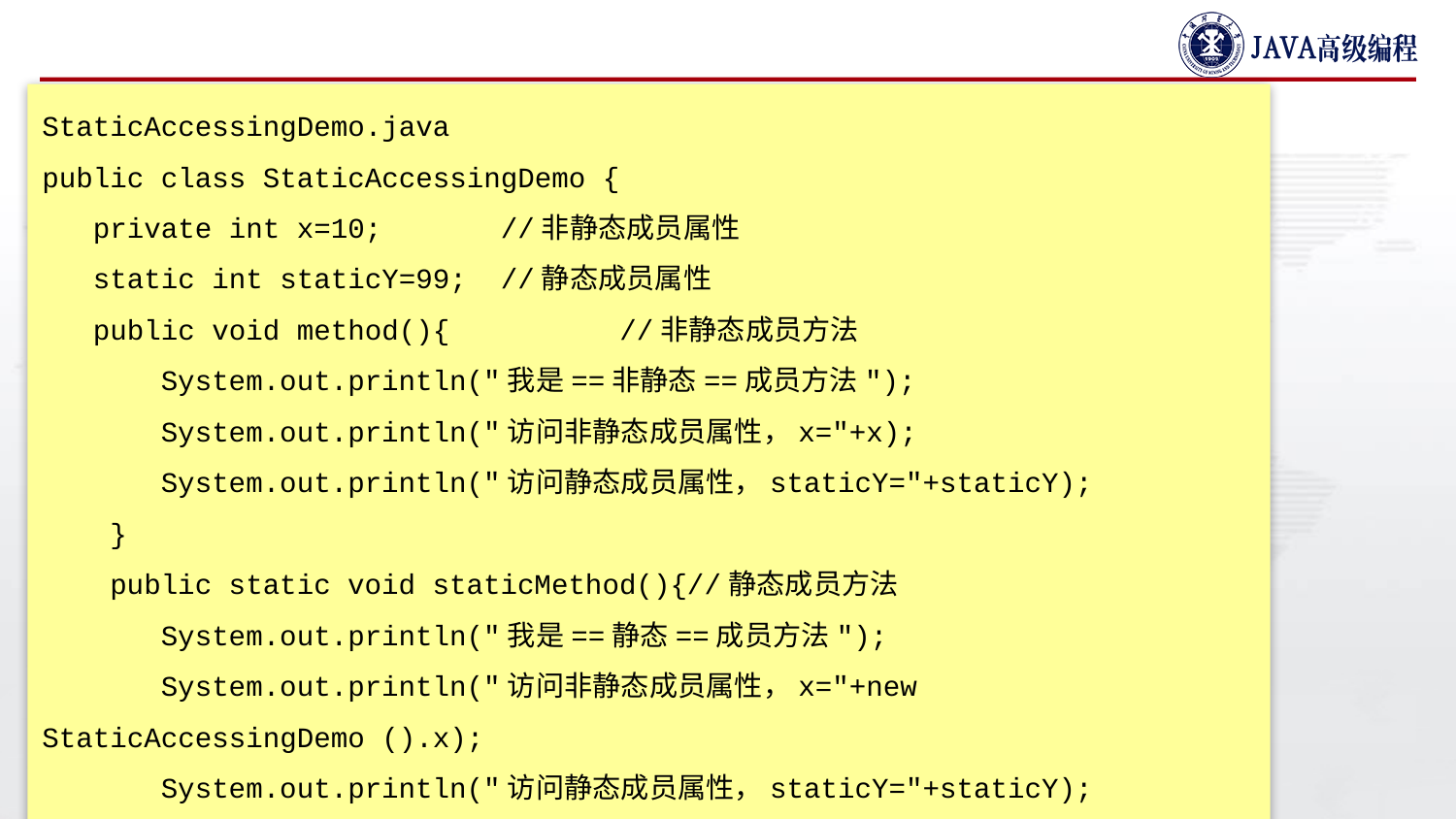

#
StaticAccessingDemo.java
public class StaticAccessingDemo {
   private int x=10;       //非静态成员属性
   static int staticY=99;  //静态成员属性
   public void method(){          //非静态成员方法
       System.out.println("我是==非静态==成员方法");
       System.out.println("访问非静态成员属性，x="+x);
       System.out.println("访问静态成员属性，staticY="+staticY);
    }
    public static void staticMethod(){//静态成员方法
       System.out.println("我是==静态==成员方法");
       System.out.println("访问非静态成员属性，x="+new StaticAccessingDemo ().x);
       System.out.println("访问静态成员属性，staticY="+staticY);
}
   public static void main(String[] args) {
        staticMethod();//静态方法main中直接访问静态成员方法
        //在静态成员方法main中通过对象访问非静态成员方法
       new  StaticAccessingDemo ().method();
   }
}